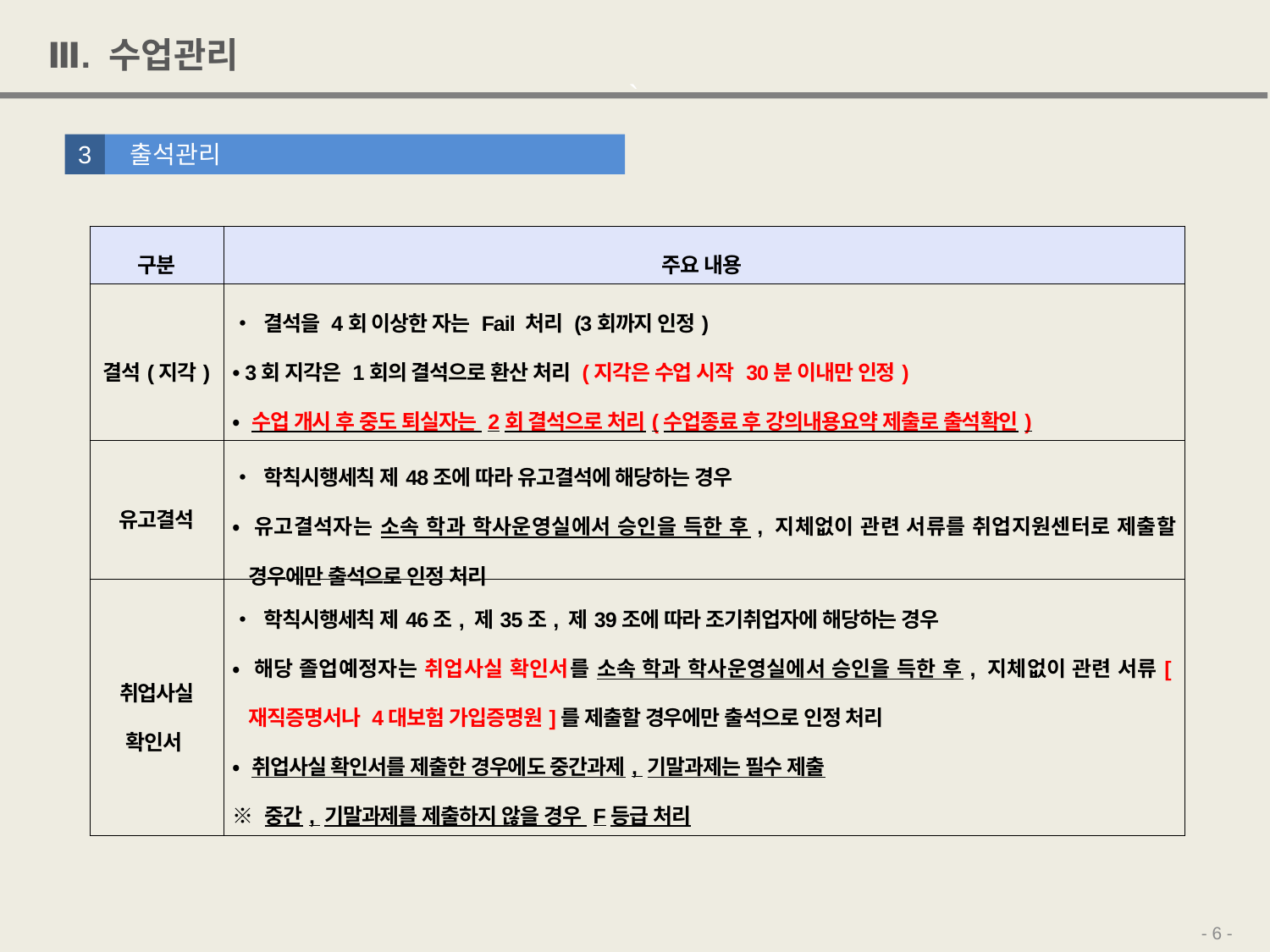

Ⅲ. 수업관리
3
 출석관리
| 구분 | 주요 내용 |
| --- | --- |
| 결석(지각) | • 결석을 4회 이상한 자는 Fail 처리 (3회까지 인정) • 3회 지각은 1회의 결석으로 환산 처리 (지각은 수업 시작 30분 이내만 인정) • 수업 개시 후 중도 퇴실자는 2회 결석으로 처리(수업종료 후 강의내용요약 제출로 출석확인) |
| 유고결석 | • 학칙시행세칙 제48조에 따라 유고결석에 해당하는 경우 • 유고결석자는 소속 학과 학사운영실에서 승인을 득한 후, 지체없이 관련 서류를 취업지원센터로 제출할 경우에만 출석으로 인정 처리 |
| 취업사실 확인서 | • 학칙시행세칙 제46조, 제35조, 제39조에 따라 조기취업자에 해당하는 경우 • 해당 졸업예정자는 취업사실 확인서를 소속 학과 학사운영실에서 승인을 득한 후, 지체없이 관련 서류[재직증명서나 4대보험 가입증명원]를 제출할 경우에만 출석으로 인정 처리 • 취업사실 확인서를 제출한 경우에도 중간과제, 기말과제는 필수 제출 ※ 중간, 기말과제를 제출하지 않을 경우 F등급 처리 |
- 6 -